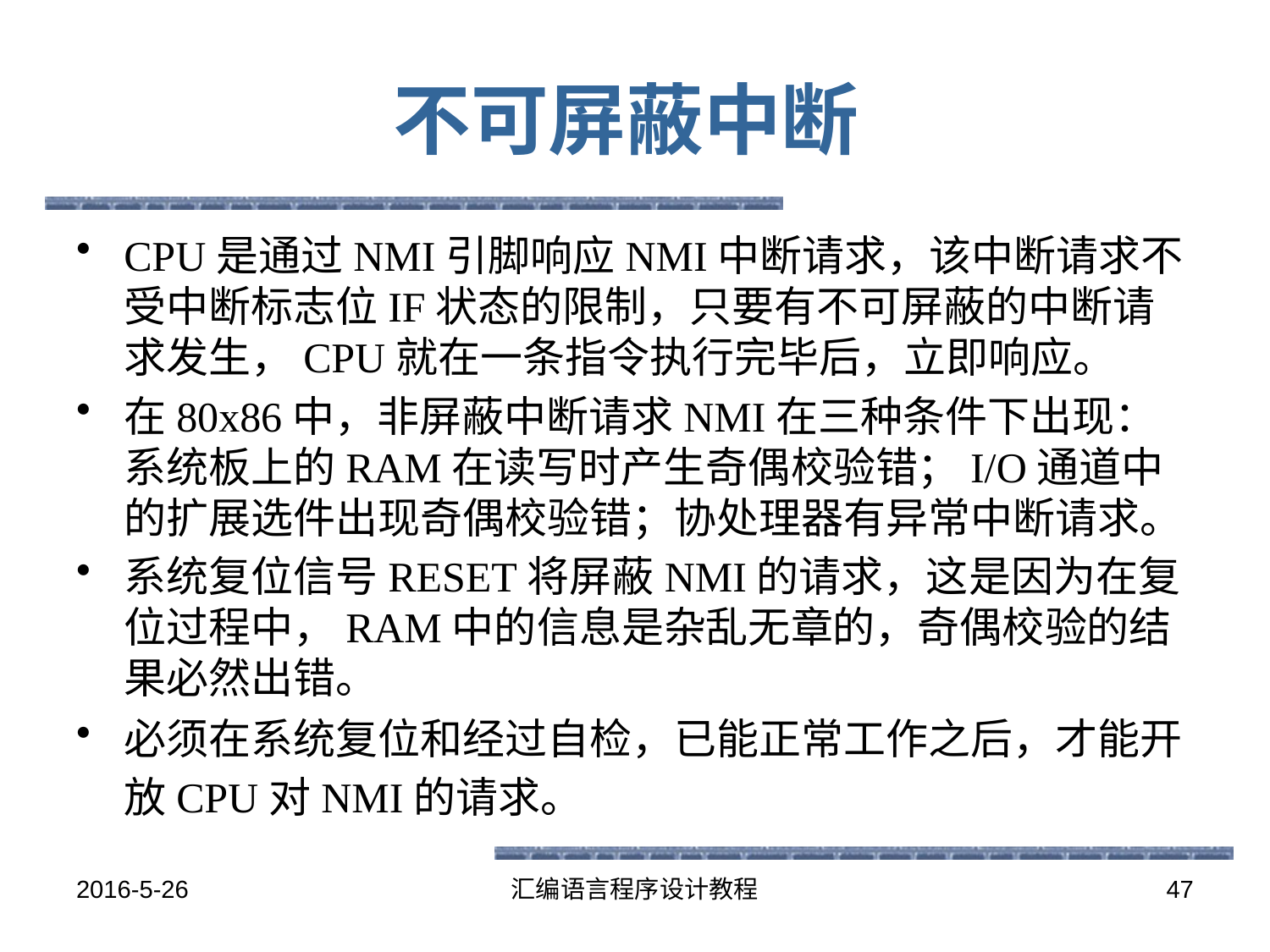

# 不可屏蔽中断
CPU是通过NMI引脚响应NMI中断请求，该中断请求不受中断标志位IF状态的限制，只要有不可屏蔽的中断请求发生，CPU就在一条指令执行完毕后，立即响应。
在80x86中，非屏蔽中断请求NMI在三种条件下出现：系统板上的RAM在读写时产生奇偶校验错；I/O通道中的扩展选件出现奇偶校验错；协处理器有异常中断请求。
系统复位信号RESET将屏蔽NMI的请求，这是因为在复位过程中，RAM中的信息是杂乱无章的，奇偶校验的结果必然出错。
必须在系统复位和经过自检，已能正常工作之后，才能开放CPU对NMI的请求。
2016-5-26
汇编语言程序设计教程
47